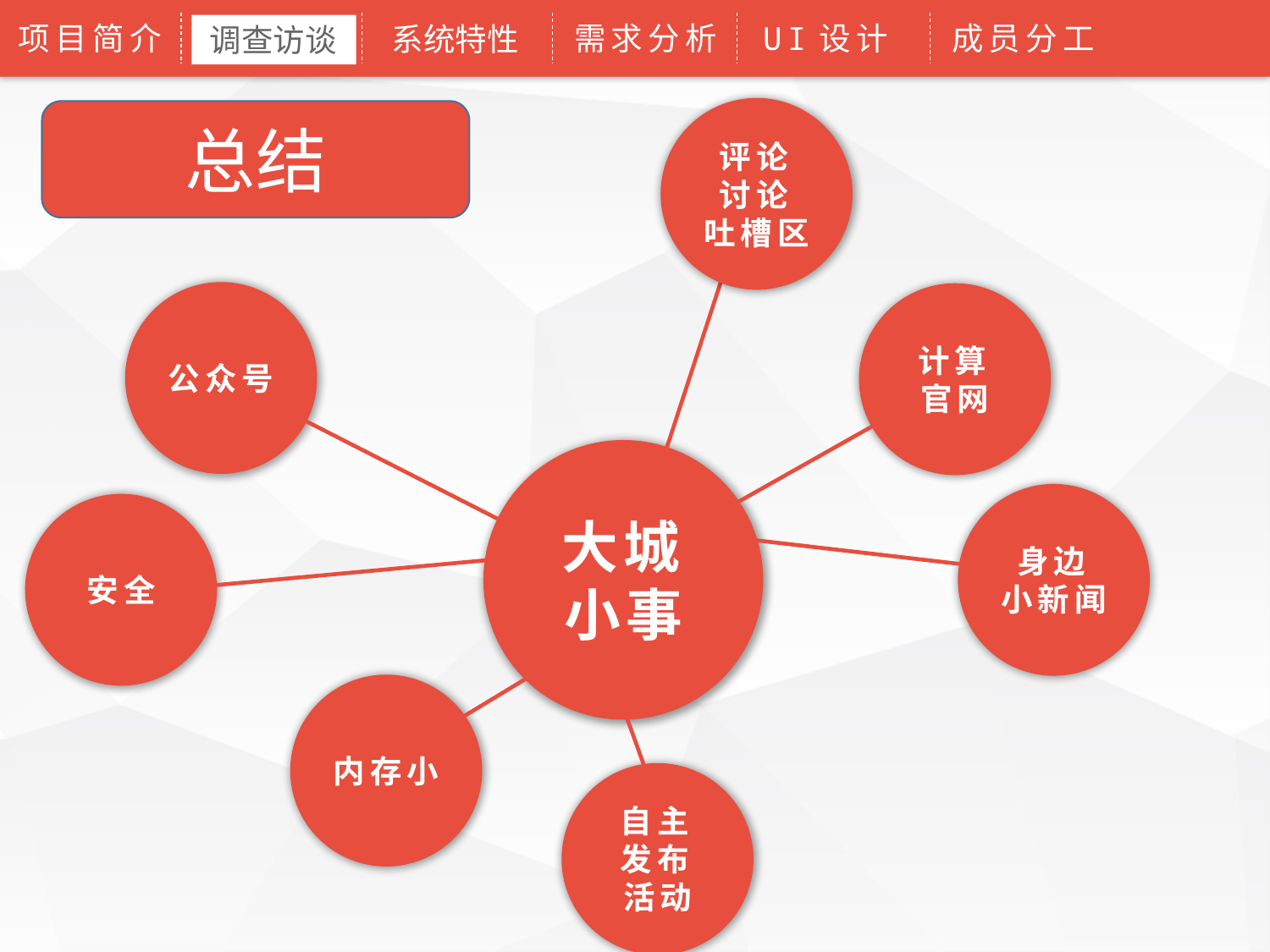

项目简介
需求分析
UI设计
成员分工
系统特性
调查访谈

评论讨论吐槽区
总结
公众号
计算官网
大城小事
身边小新闻
安全
内存小
自主发布活动